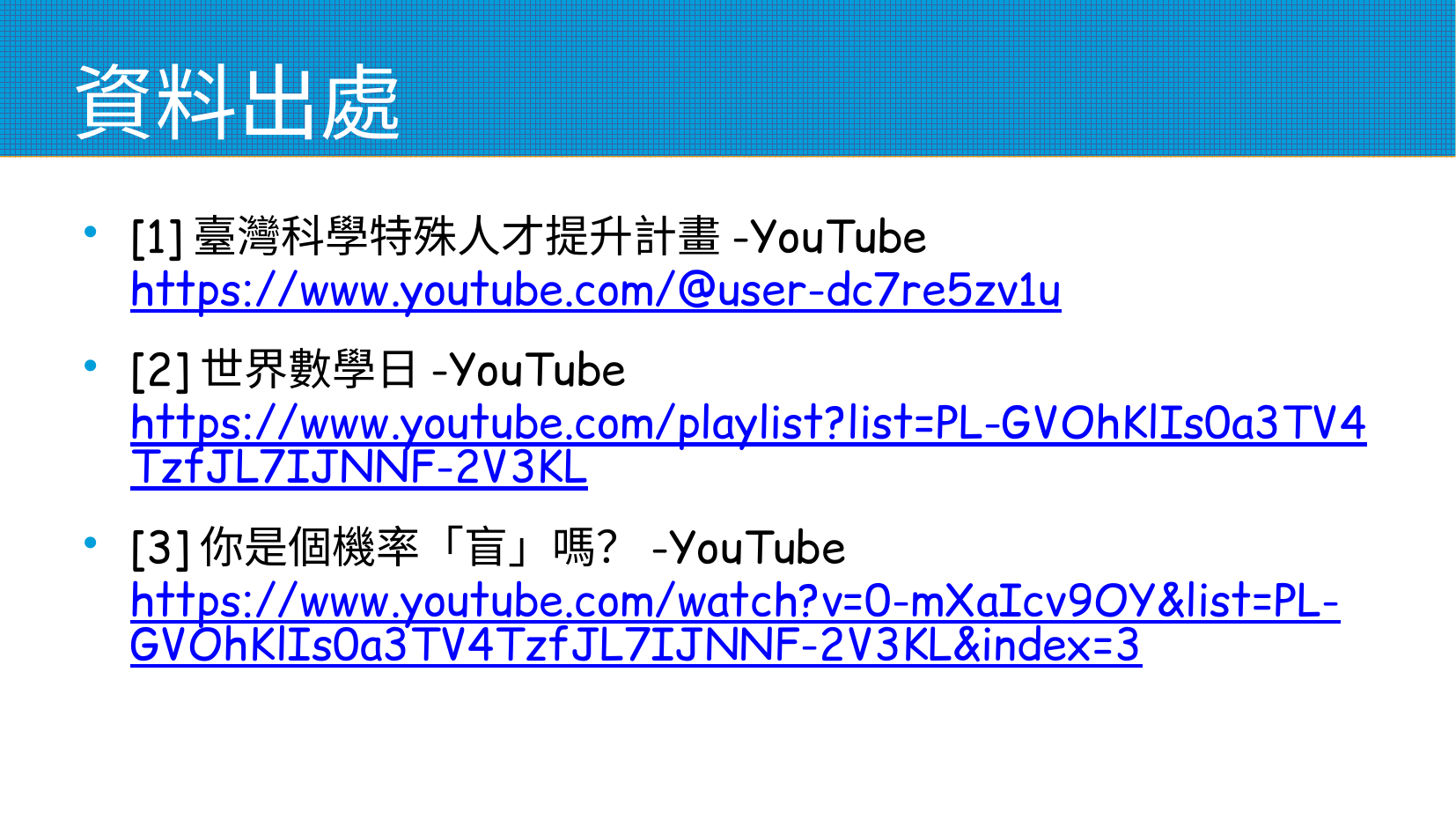

資料出處
[1]臺灣科學特殊人才提升計畫-YouTube
https://www.youtube.com/@user-dc7re5zv1u
[2]世界數學日-YouTube
https://www.youtube.com/playlist?list=PL-GVOhKlIs0a3TV4TzfJL7IJNNF-2V3KL
[3]你是個機率「盲」嗎？-YouTube
https://www.youtube.com/watch?v=0-mXaIcv9OY&list=PL-GVOhKlIs0a3TV4TzfJL7IJNNF-2V3KL&index=3